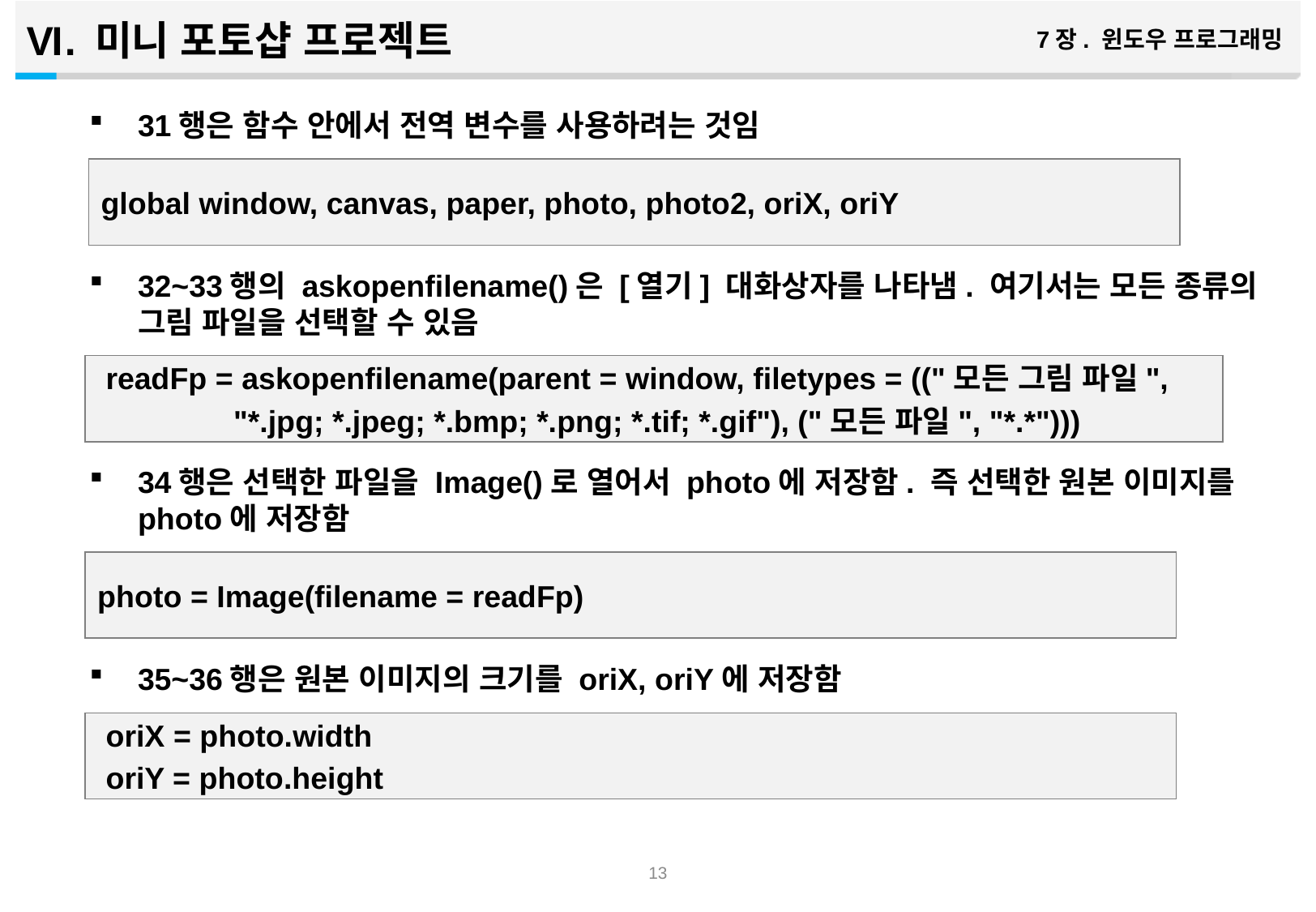

미니 포토샵 프로젝트
7장. 윈도우 프로그래밍
31행은 함수 안에서 전역 변수를 사용하려는 것임

32~33행의 askopenfilename()은 [열기] 대화상자를 나타냄. 여기서는 모든 종류의 그림 파일을 선택할 수 있음

34행은 선택한 파일을 Image()로 열어서 photo에 저장함. 즉 선택한 원본 이미지를 photo에 저장함

35~36행은 원본 이미지의 크기를 oriX, oriY에 저장함

global window, canvas, paper, photo, photo2, oriX, oriY
 readFp = askopenfilename(parent = window, filetypes = (("모든 그림 파일",
                "*.jpg; *.jpeg; *.bmp; *.png; *.tif; *.gif"), ("모든 파일", "*.*")))
photo = Image(filename = readFp)
 oriX = photo.width
 oriY = photo.height
13